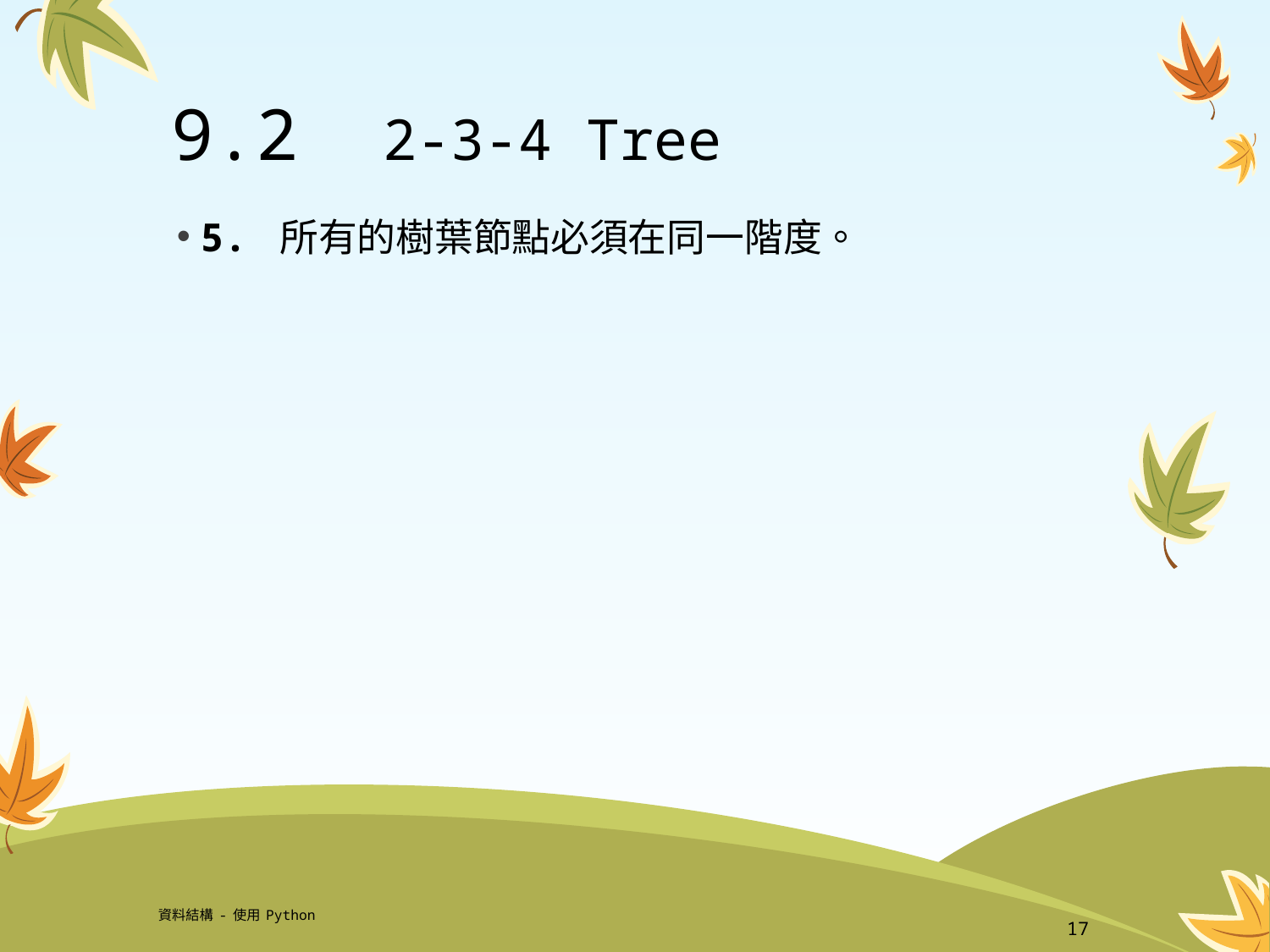

# 9.2  2-3-4 Tree
5. 所有的樹葉節點必須在同一階度。
資料結構-使用Python
17